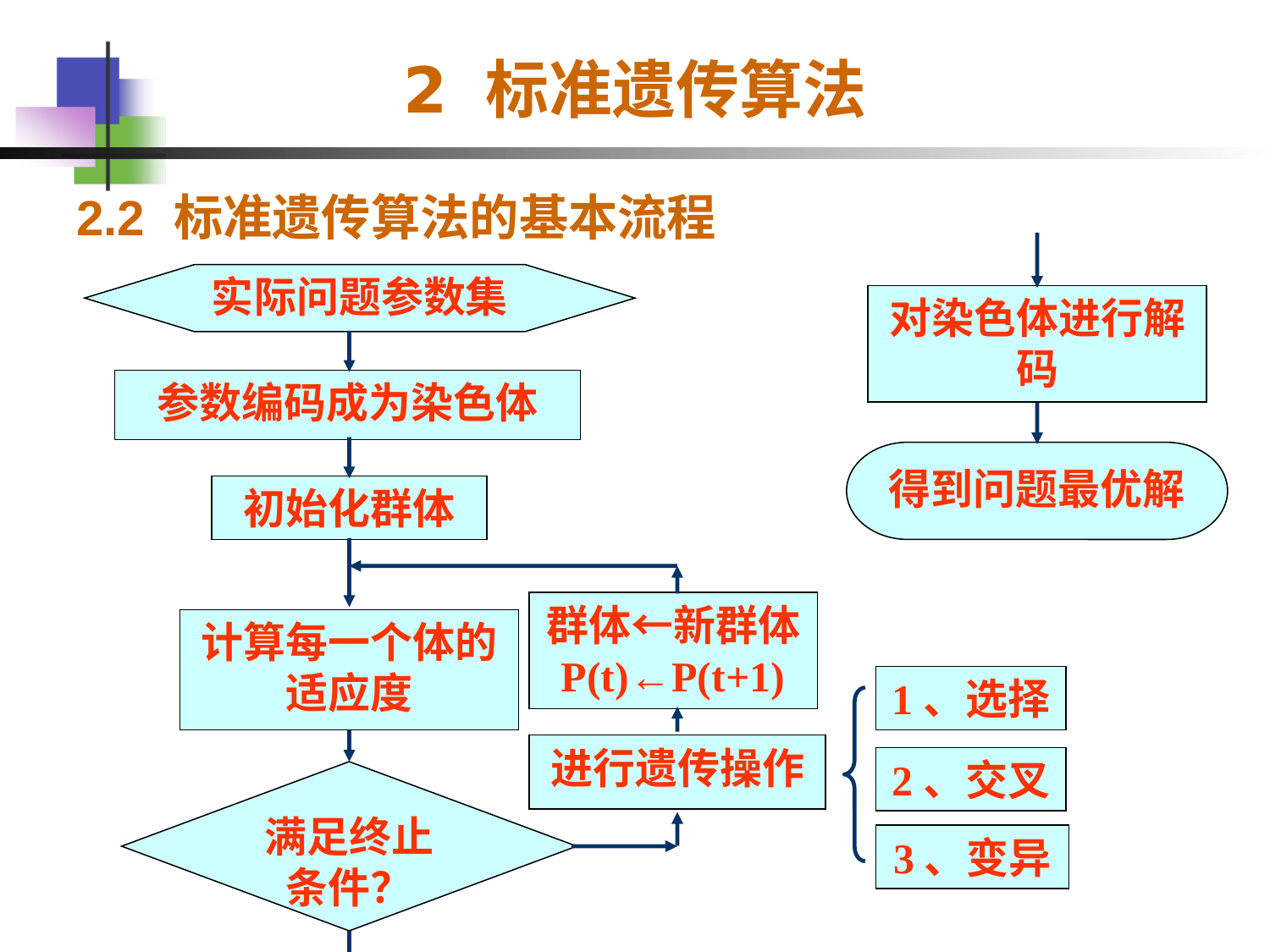

# 2 标准遗传算法
2.2 标准遗传算法的基本流程

实际问题参数集
对染色体进行解码

参数编码成为染色体

得到问题最优解
初始化群体

群体←新群体
P(t)←P(t+1)
计算每一个体的适应度
1、选择

进行遗传操作
2、交叉
满足终止条件？

3、变异